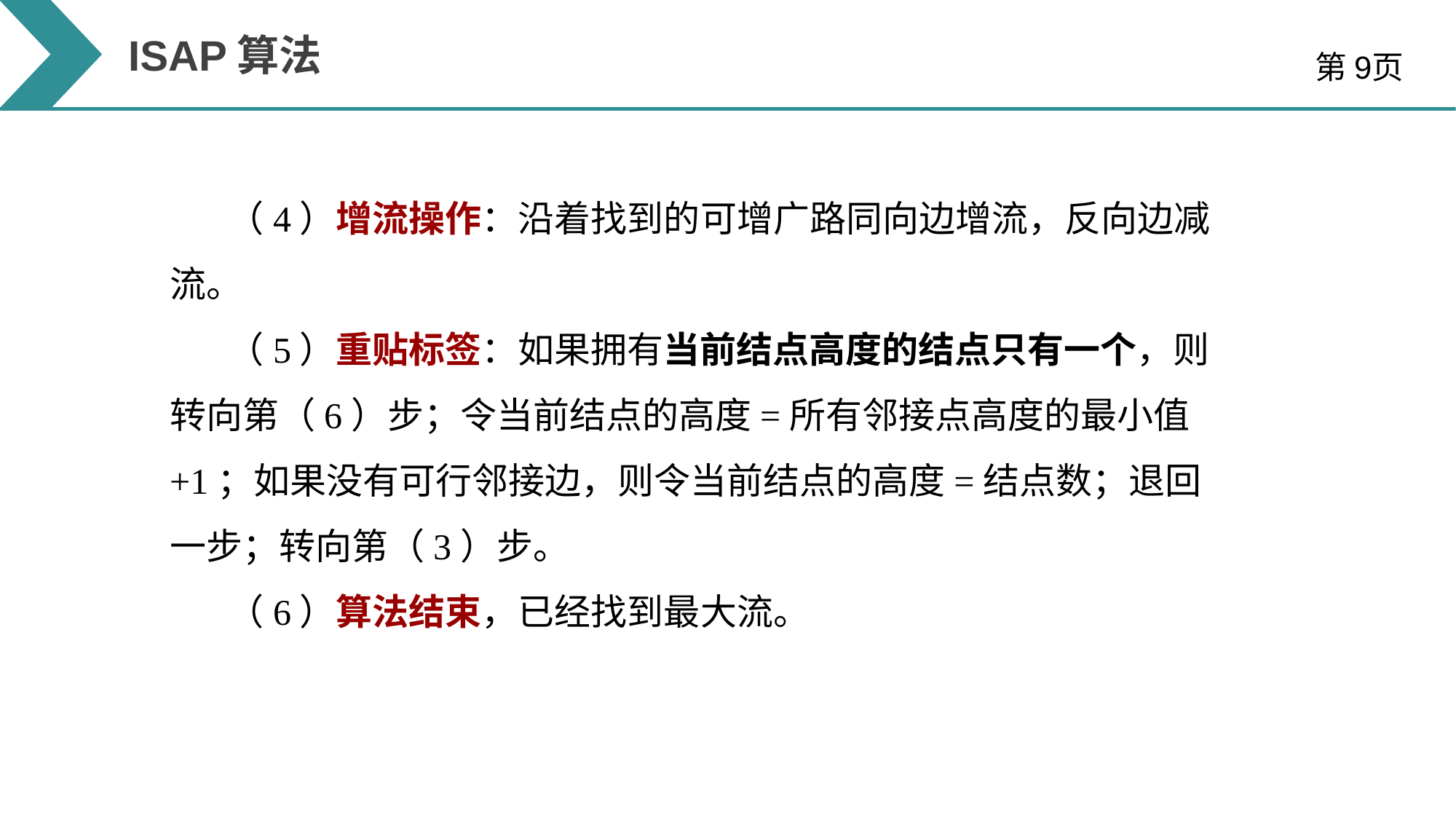

ISAP算法
第9页
（4）增流操作：沿着找到的可增广路同向边增流，反向边减流。
（5）重贴标签：如果拥有当前结点高度的结点只有一个，则转向第（6）步；令当前结点的高度=所有邻接点高度的最小值+1；如果没有可行邻接边，则令当前结点的高度=结点数；退回一步；转向第（3）步。
（6）算法结束，已经找到最大流。